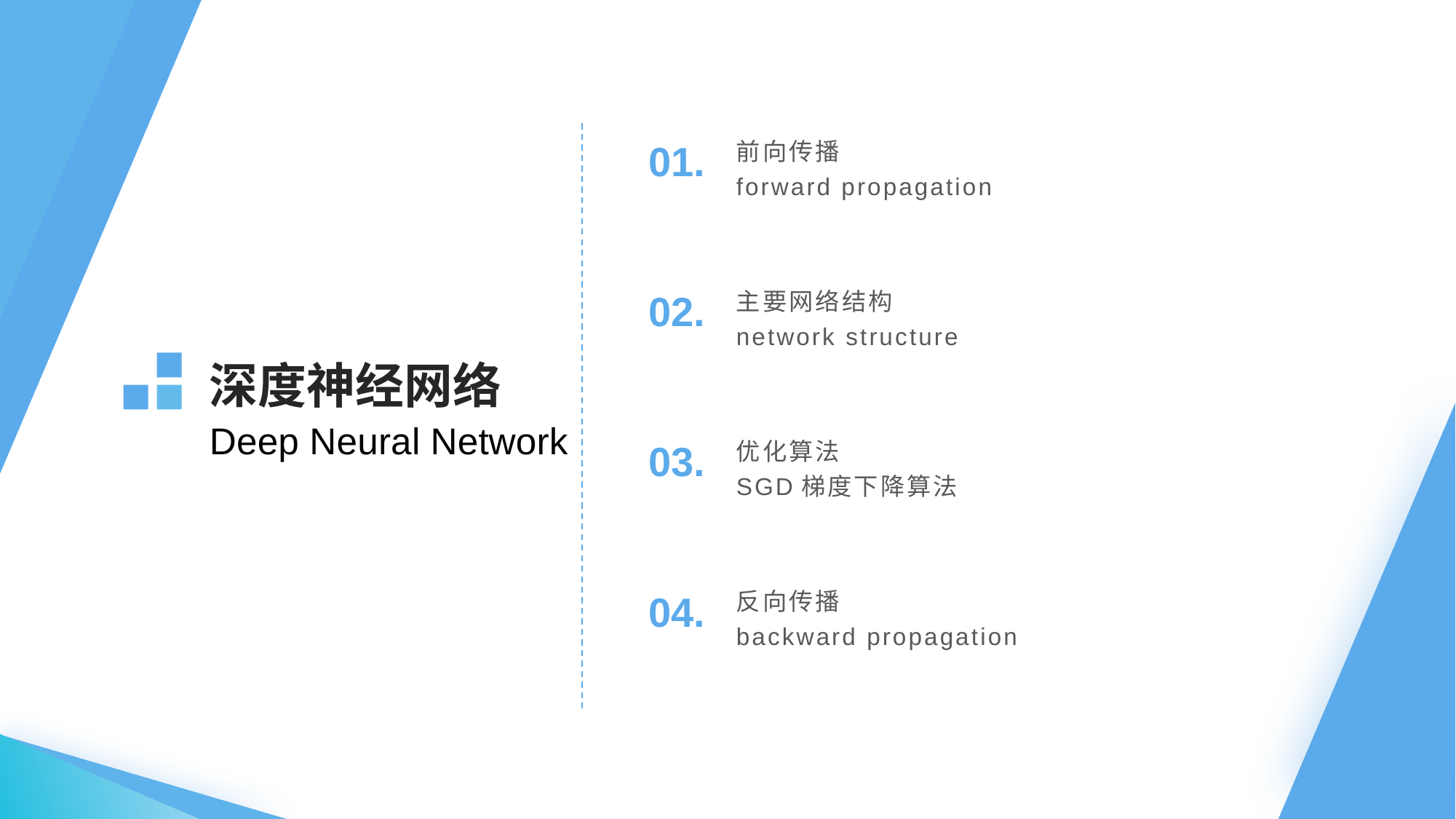

01.
前向传播
forward propagation

02.
主要网络结构
network structure

深度神经网络

Deep Neural Network

03.
优化算法
SGD梯度下降算法

04.
反向传播
backward propagation